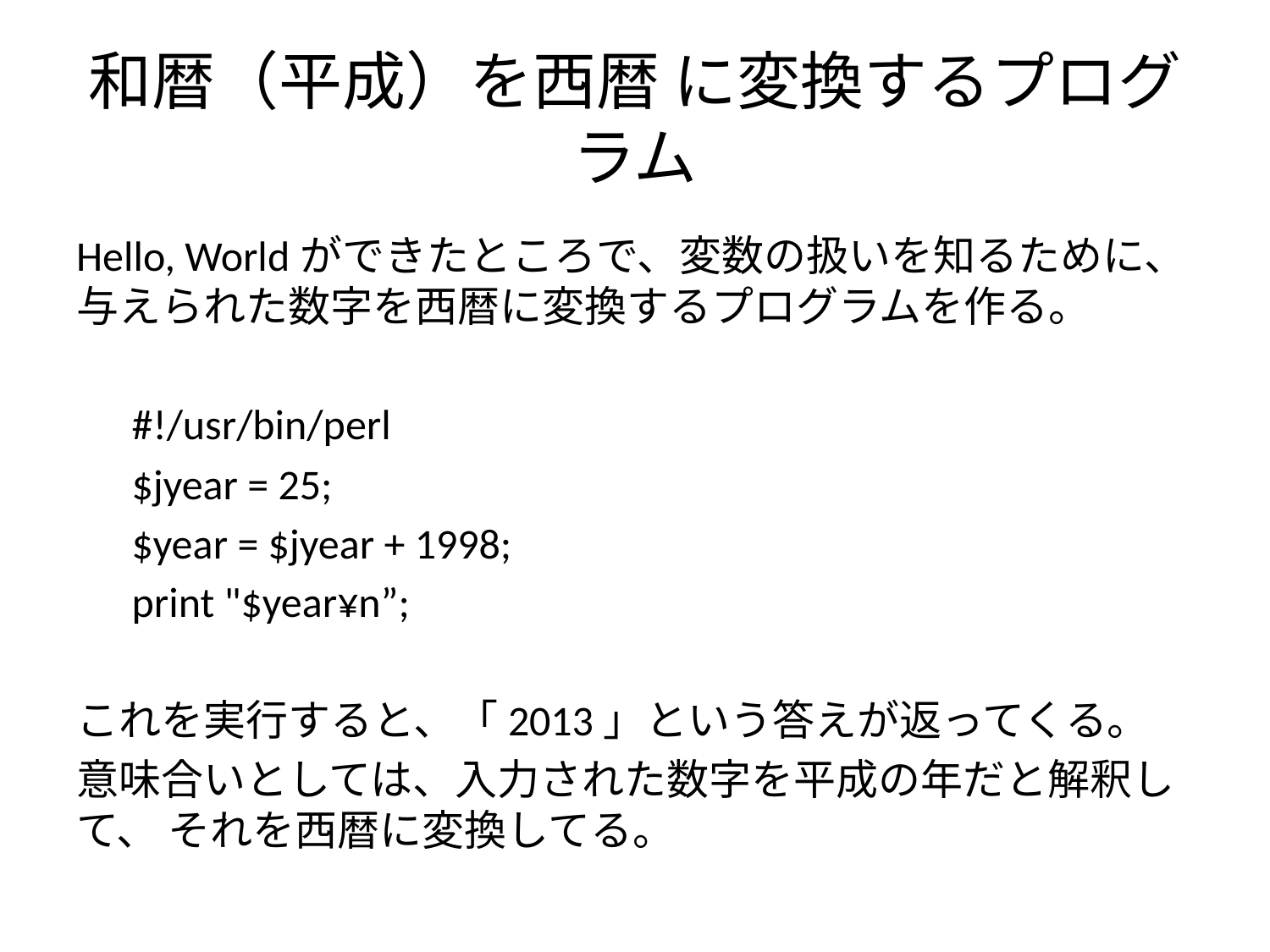

# 和暦（平成）を西暦 に変換するプログラム
Hello, Worldができたところで、変数の扱いを知るために、 与えられた数字を西暦に変換するプログラムを作る。

#!/usr/bin/perl
$jyear = 25;
$year = $jyear + 1998;
print "$year¥n”;

これを実行すると、「2013」という答えが返ってくる。
意味合いとしては、入力された数字を平成の年だと解釈して、 それを西暦に変換してる。